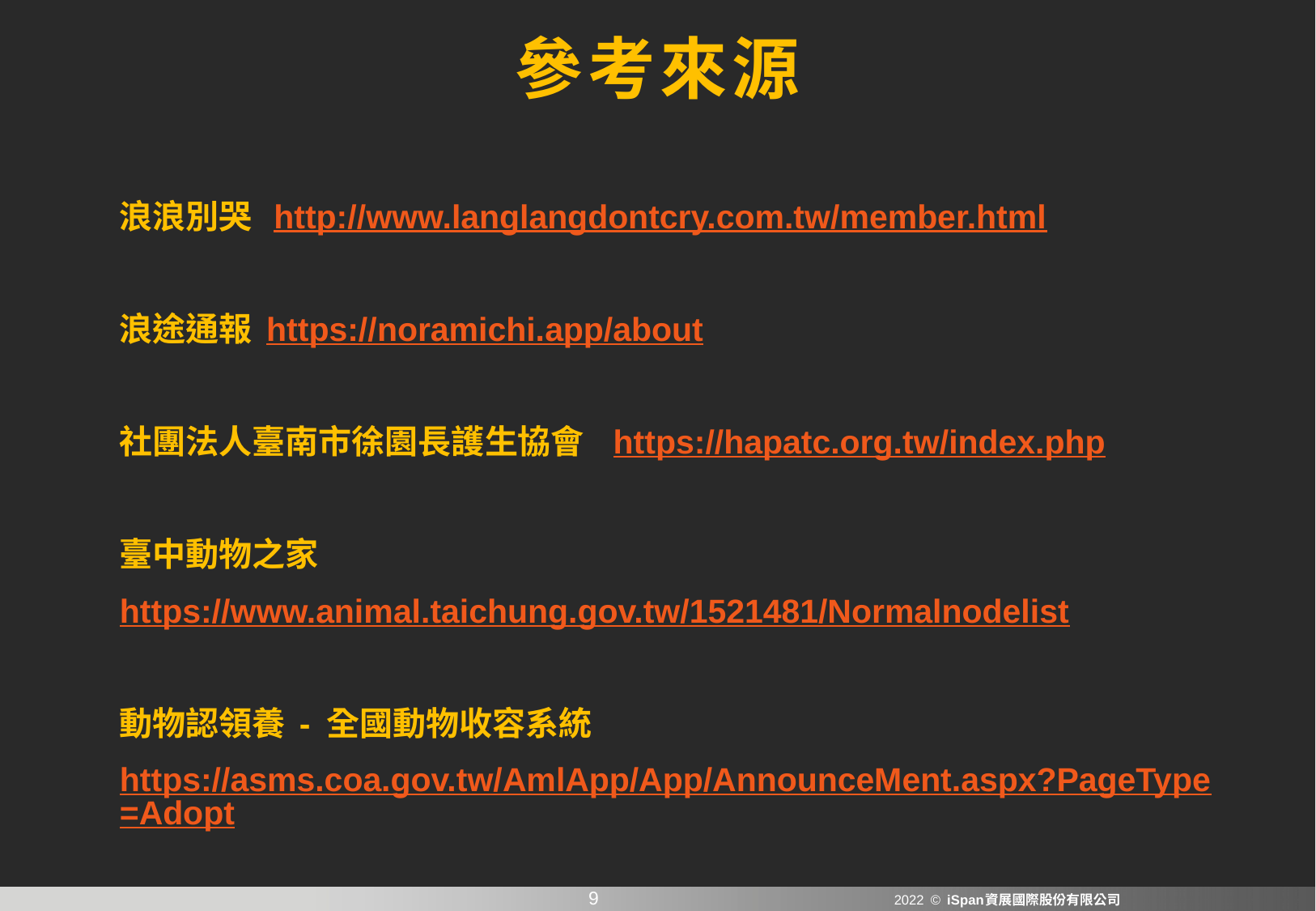

# 參考來源

浪浪別哭  http://www.langlangdontcry.com.tw/member.html

浪途通報 https://noramichi.app/about

社團法人臺南市徐園長護生協會   https://hapatc.org.tw/index.php

臺中動物之家
https://www.animal.taichung.gov.tw/1521481/Normalnodelist

動物認領養 - 全國動物收容系統
https://asms.coa.gov.tw/AmlApp/App/AnnounceMent.aspx?PageType=Adopt